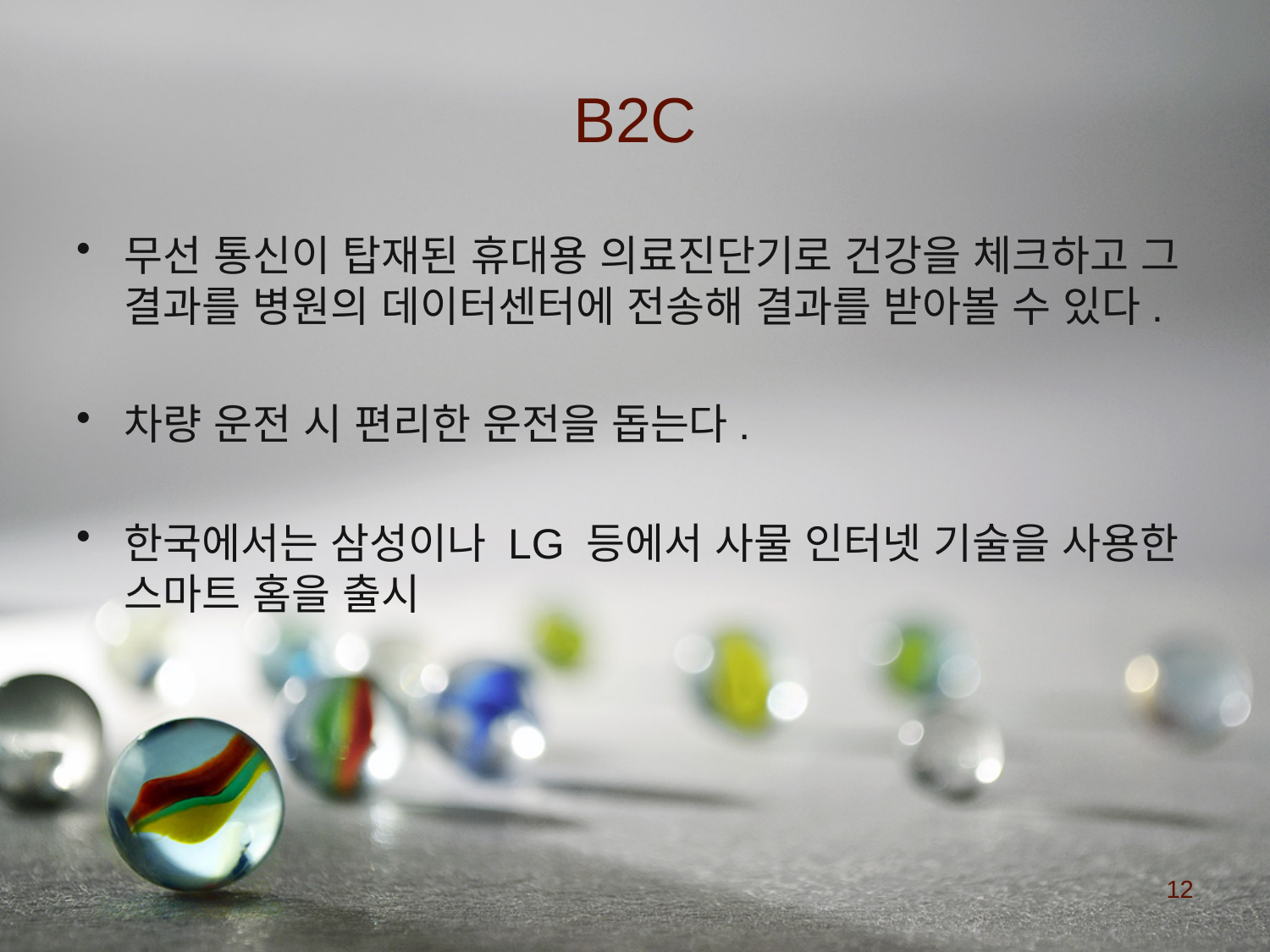

# B2C
무선 통신이 탑재된 휴대용 의료진단기로 건강을 체크하고 그 결과를 병원의 데이터센터에 전송해 결과를 받아볼 수 있다.

차량 운전 시 편리한 운전을 돕는다.

한국에서는 삼성이나 LG 등에서 사물 인터넷 기술을 사용한 스마트 홈을 출시
12